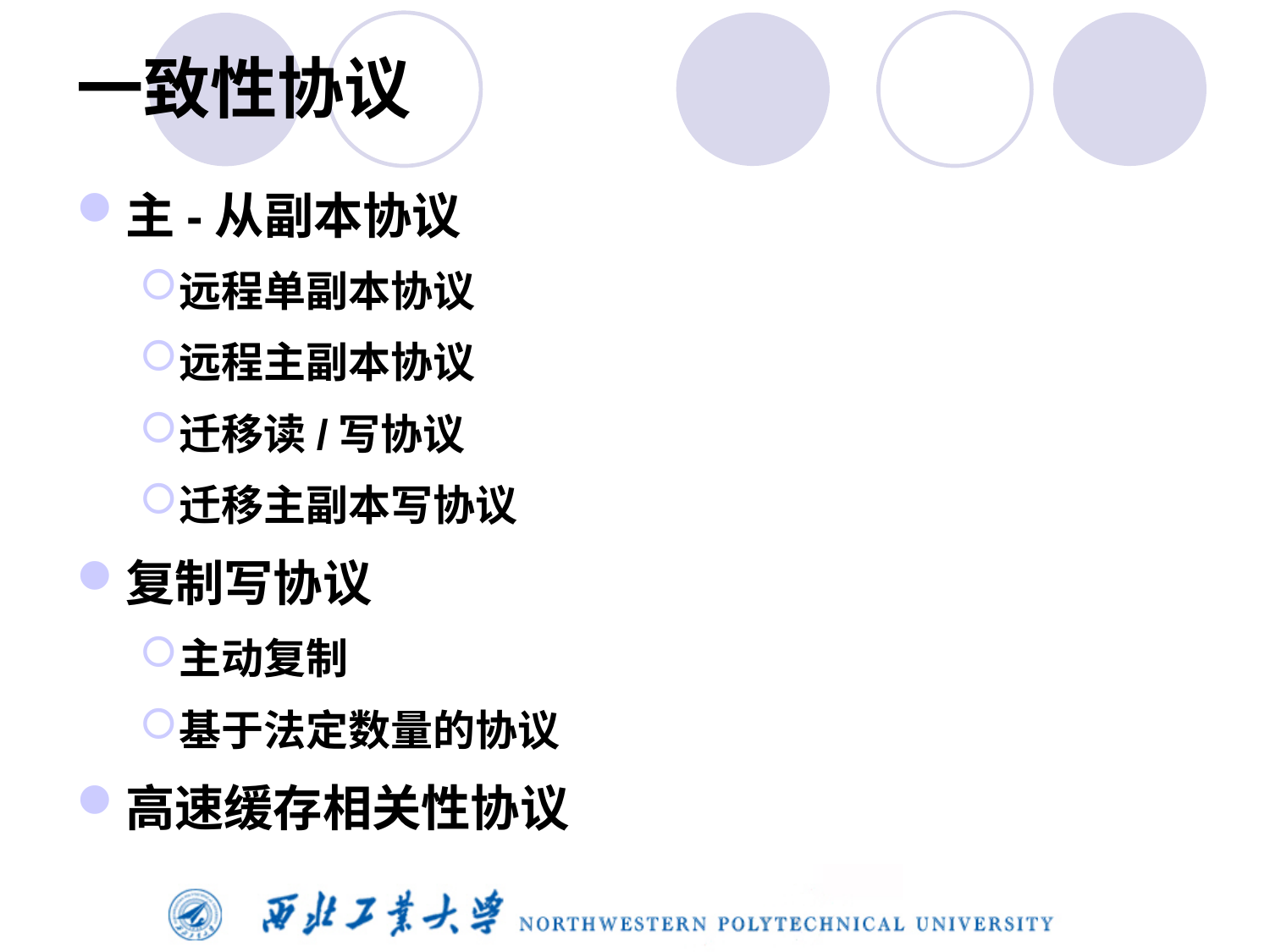

# 一致性协议
主-从副本协议
远程单副本协议
远程主副本协议
迁移读/写协议
迁移主副本写协议
复制写协议
主动复制
基于法定数量的协议
高速缓存相关性协议